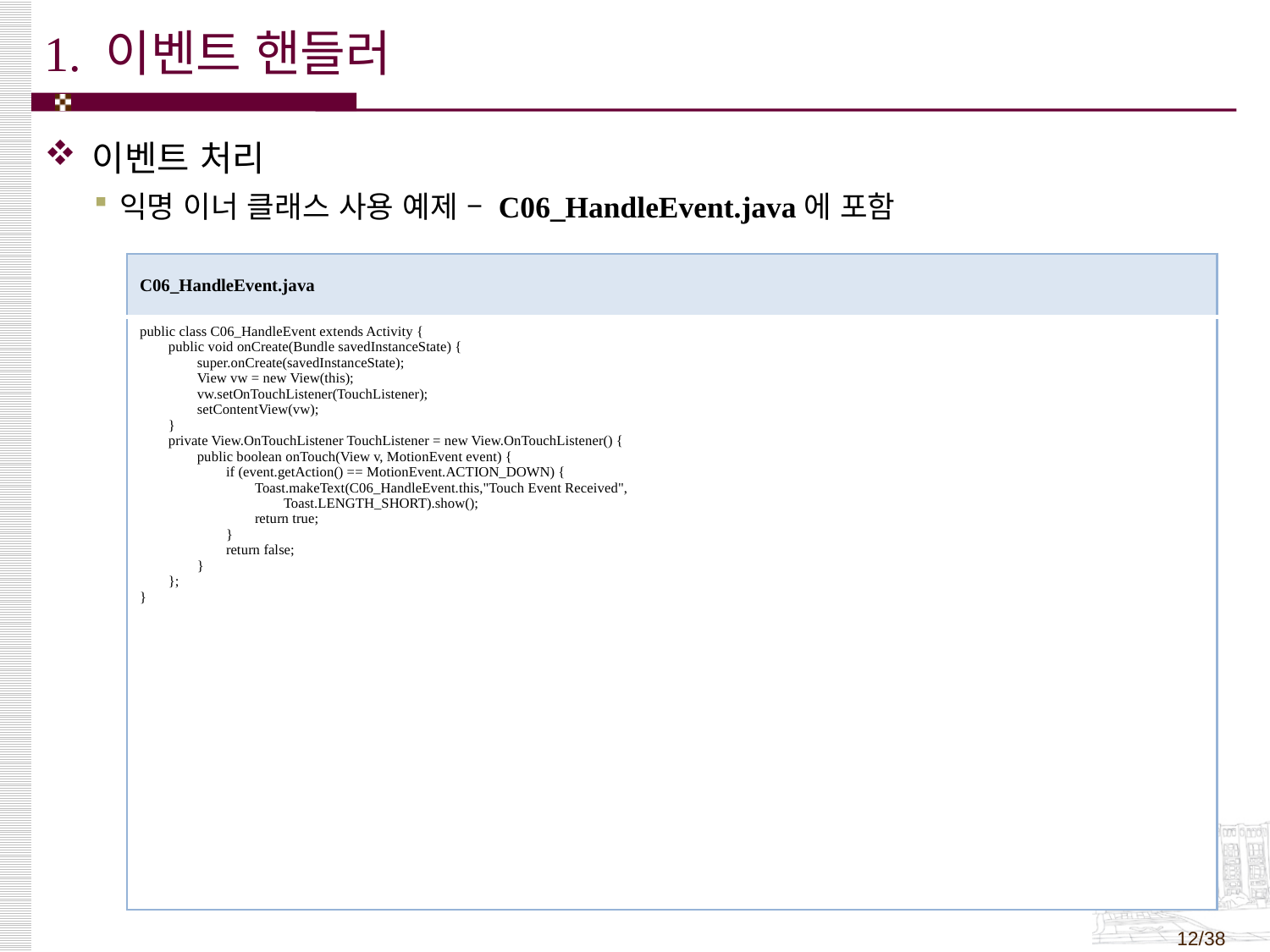

# 1. 이벤트 핸들러
이벤트 처리
익명 이너 클래스 사용 예제 – C06_HandleEvent.java에 포함
| C06\_HandleEvent.java |
| --- |
| public class C06\_HandleEvent extends Activity { public void onCreate(Bundle savedInstanceState) { super.onCreate(savedInstanceState); View vw = new View(this); vw.setOnTouchListener(TouchListener); setContentView(vw); } private View.OnTouchListener TouchListener = new View.OnTouchListener() { public boolean onTouch(View v, MotionEvent event) { if (event.getAction() == MotionEvent.ACTION\_DOWN) { Toast.makeText(C06\_HandleEvent.this,"Touch Event Received", Toast.LENGTH\_SHORT).show(); return true; } return false; } }; } |